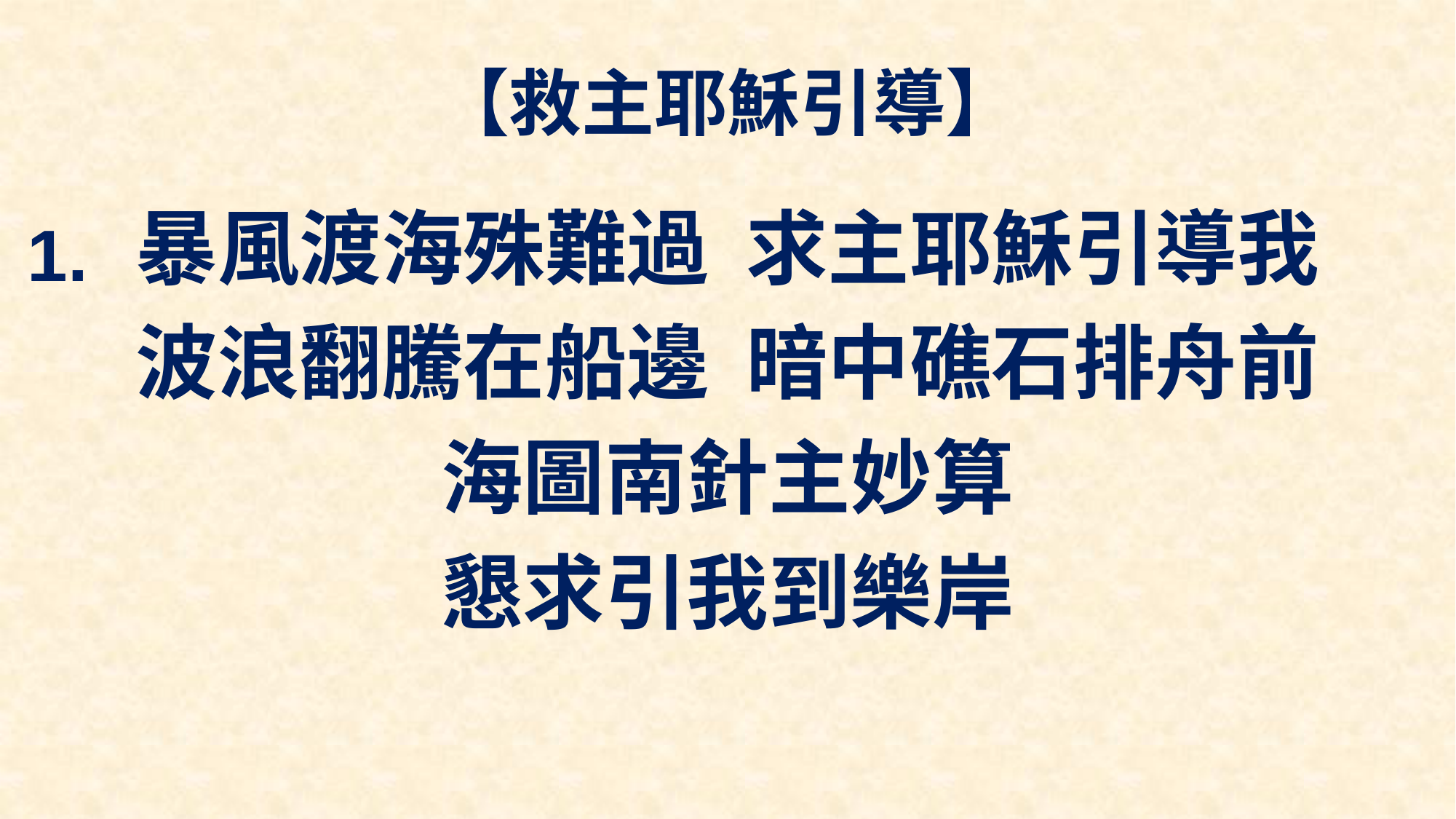

# 【救主耶穌引導】
暴風渡海殊難過  求主耶穌引導我
波浪翻騰在船邊  暗中礁石排舟前
海圖南針主妙算
懇求引我到樂岸
1.